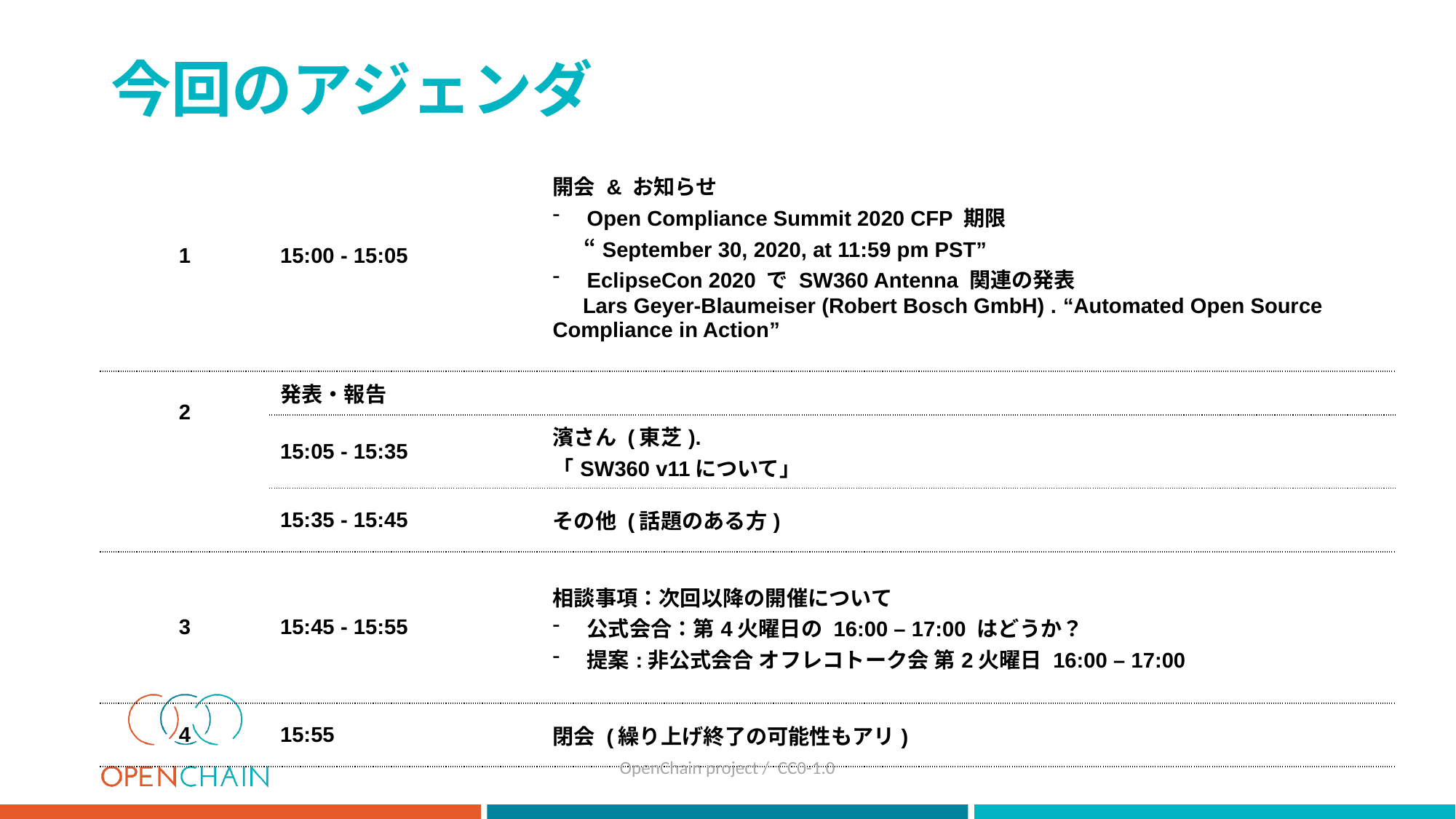

# 今回のアジェンダ
| 1 | 15:00 - 15:05 | 開会 & お知らせ Open Compliance Summit 2020 CFP 期限 　 “September 30, 2020, at 11:59 pm PST” EclipseCon 2020 で SW360 Antenna 関連の発表 Lars Geyer-Blaumeiser (Robert Bosch GmbH) . “Automated Open Source Compliance in Action” |
| --- | --- | --- |
| 2 | 発表・報告 |  |
|  | 15:05 - 15:35 | 濱さん (東芝). 「SW360 v11について」 |
|  | 15:35 - 15:45 | その他 (話題のある方) |
| 3 | 15:45 - 15:55 | 相談事項：次回以降の開催について 公式会合：第4火曜日の 16:00 – 17:00 はどうか？ 提案:非公式会合 オフレコトーク会 第2火曜日 16:00 – 17:00 |
| 4 | 15:55 | 閉会 (繰り上げ終了の可能性もアリ) |
|  |  |  |
OpenChain project /  CC0-1.0